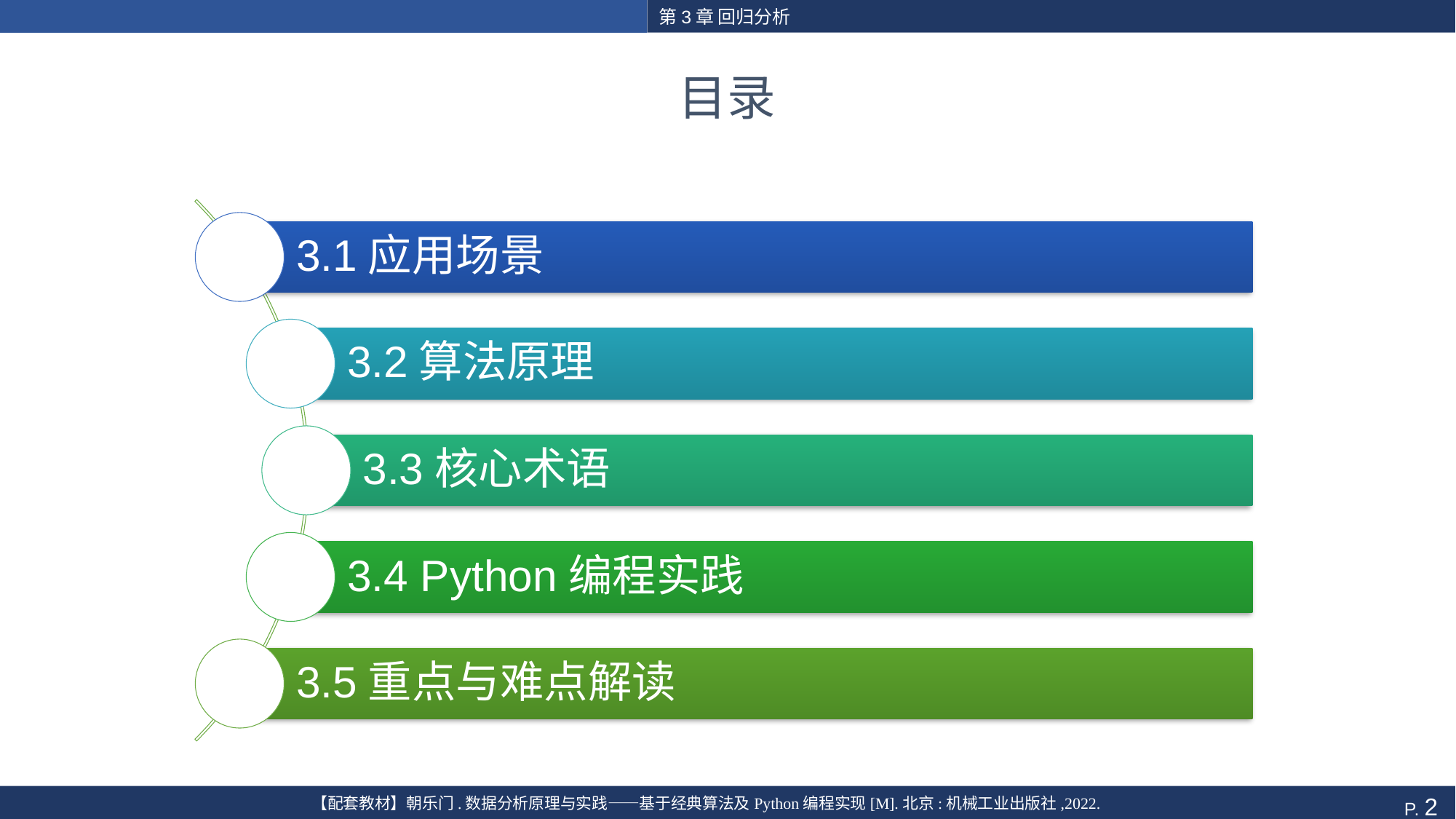

第3章 回归分析
# 目录
3.1应用场景
3.2算法原理
3.3核心术语
3.4 Python编程实践
3.5重点与难点解读